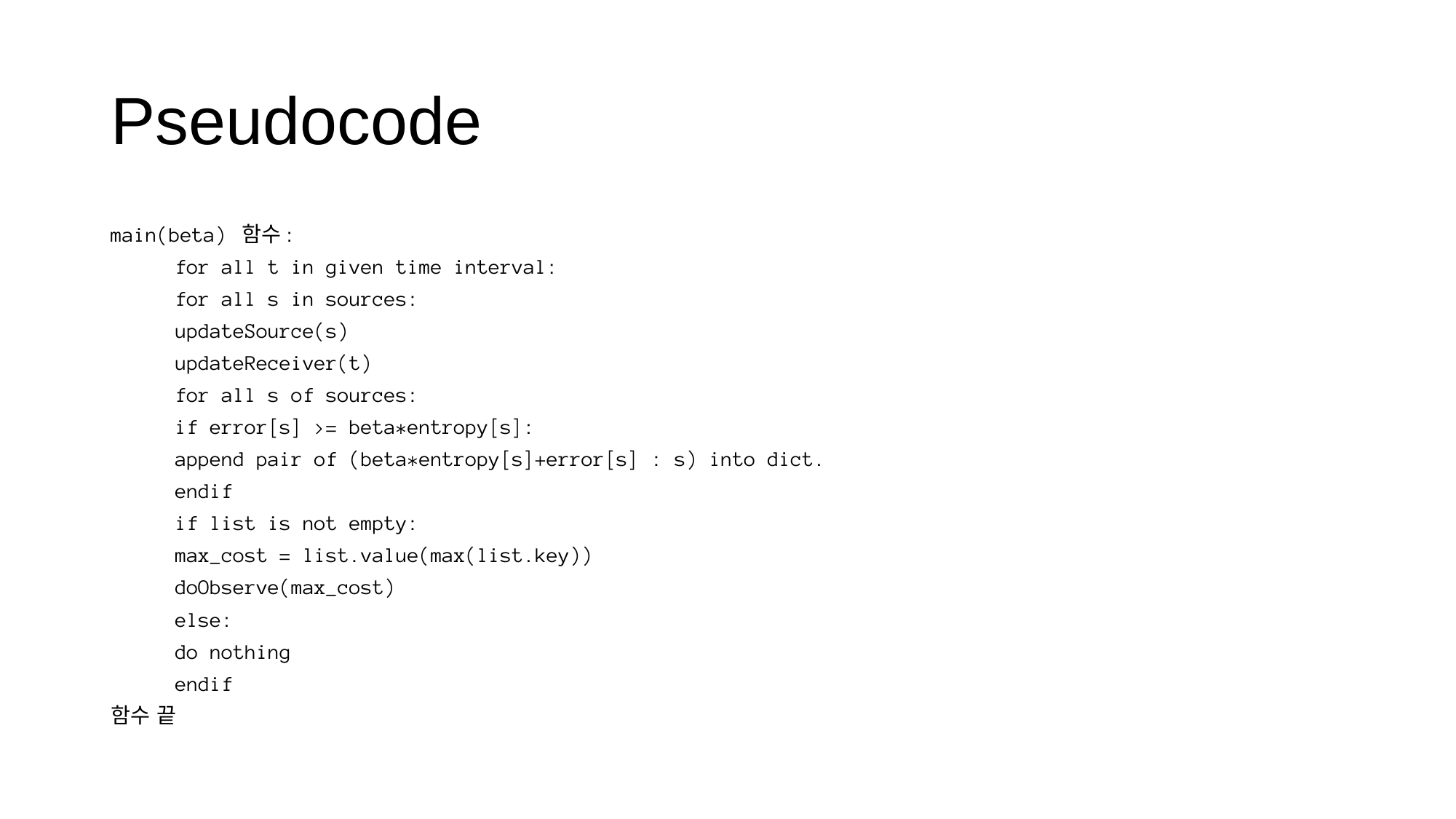

# Pseudocode
main(beta) 함수:
	for all t in given time interval:
		for all s in sources:
			updateSource(s)
		updateReceiver(t)
	for all s of sources:
		if error[s] >= beta*entropy[s]:
			append pair of (beta*entropy[s]+error[s] : s) into dict.
		endif
	if list is not empty:
		max_cost = list.value(max(list.key))
		doObserve(max_cost)
	else:
		do nothing
	endif
함수 끝